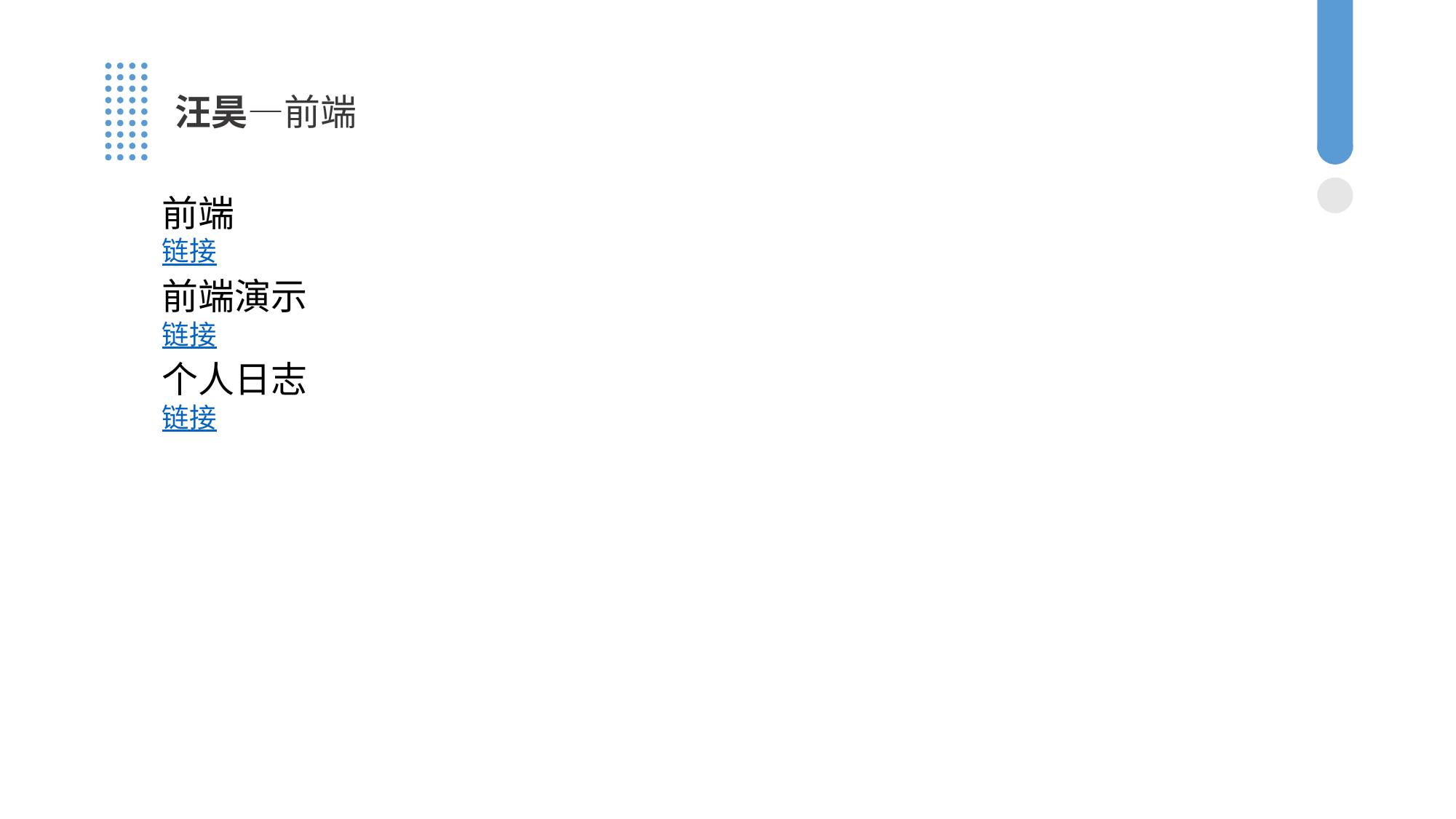

汪昊—前端

前端
链接
前端演示
链接
个人日志
链接